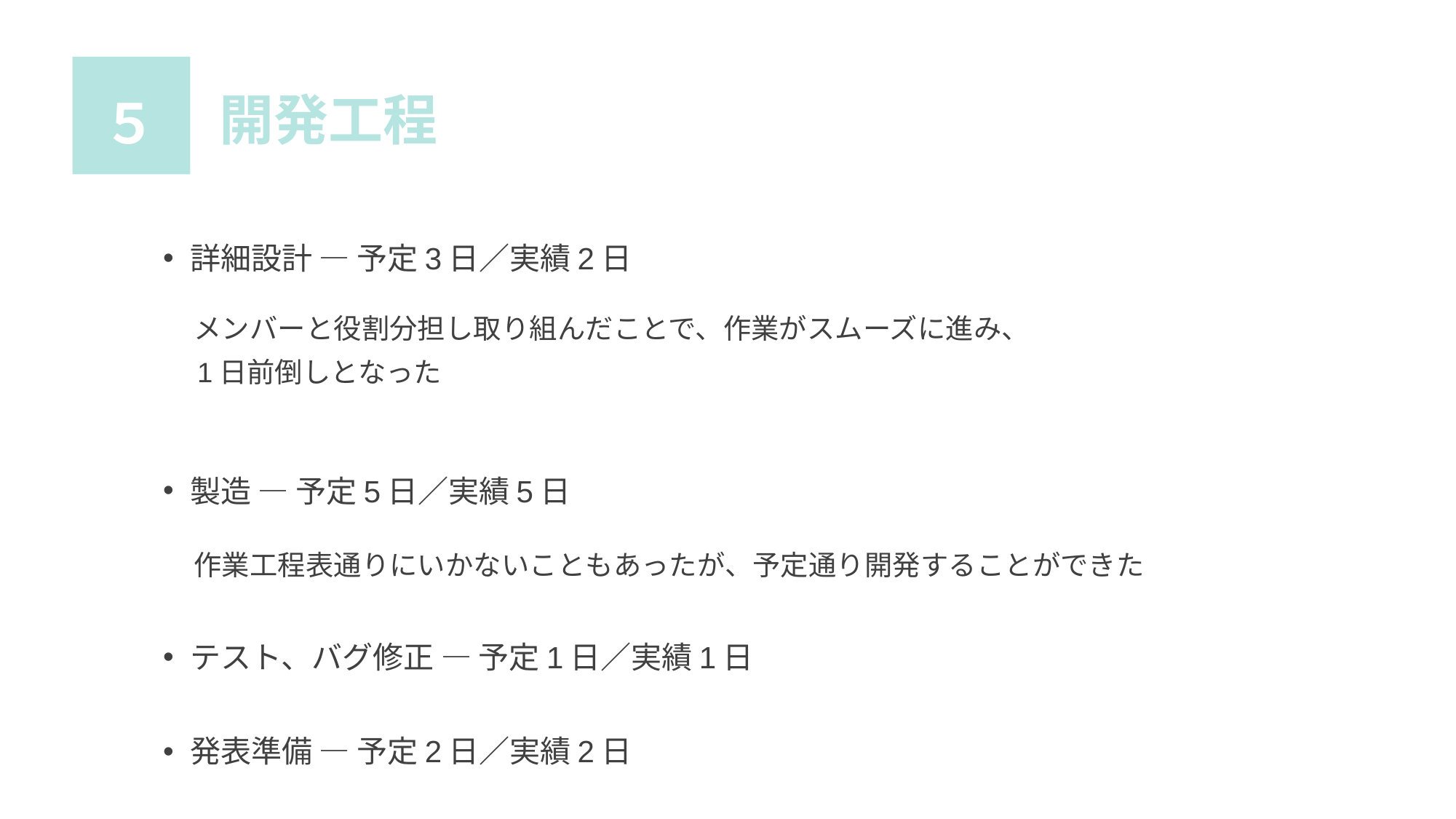

# 開発工程

５
詳細設計 ― 予定3日／実績2日
　メンバーと役割分担し取り組んだことで、作業がスムーズに進み、
　1日前倒しとなった

製造 ― 予定5日／実績5日
　作業工程表通りにいかないこともあったが、予定通り開発することができた

テスト、バグ修正 ― 予定1日／実績1日

発表準備 ― 予定2日／実績2日